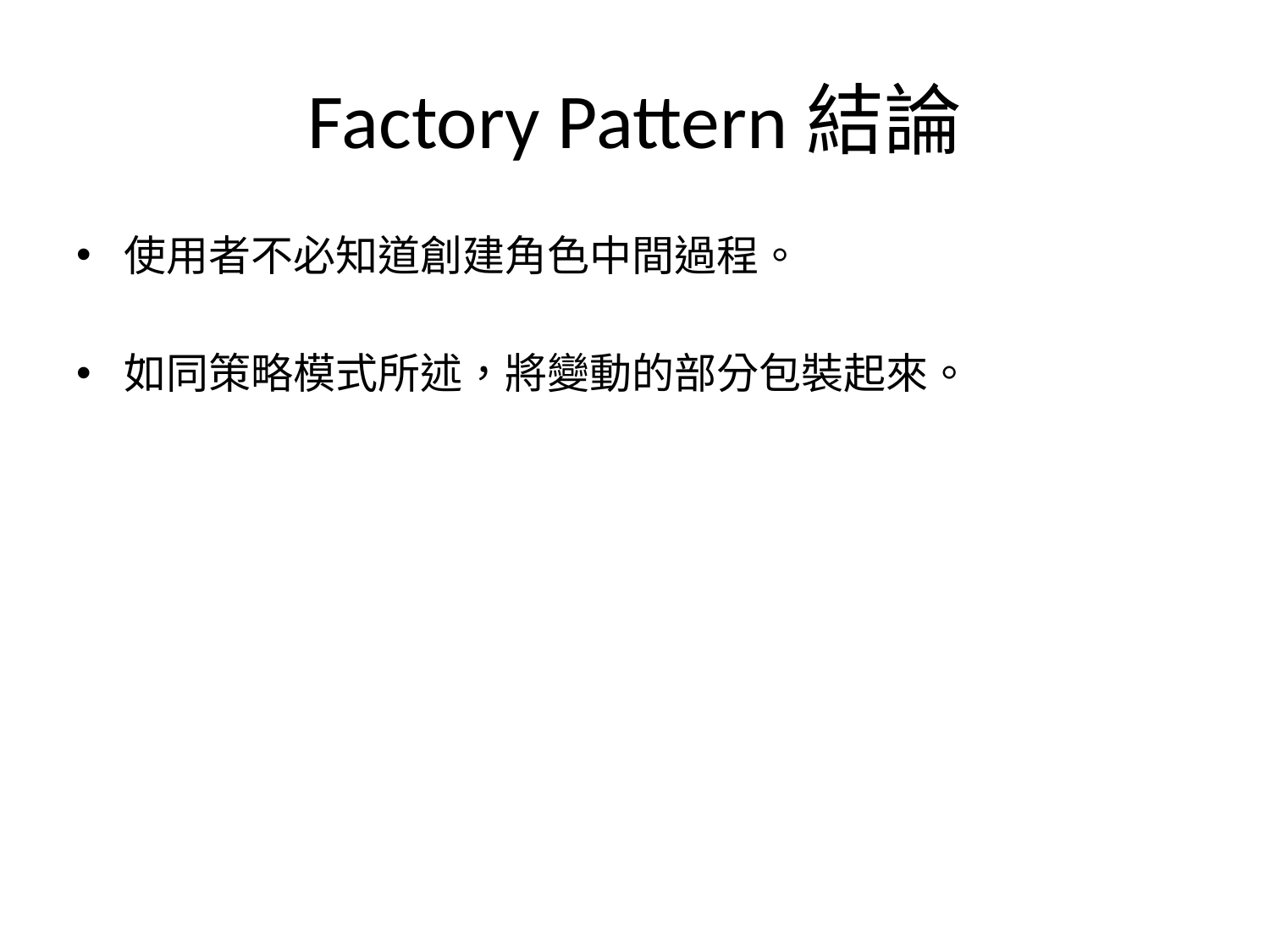

# Factory Pattern結論
使用者不必知道創建角色中間過程。

如同策略模式所述，將變動的部分包裝起來。